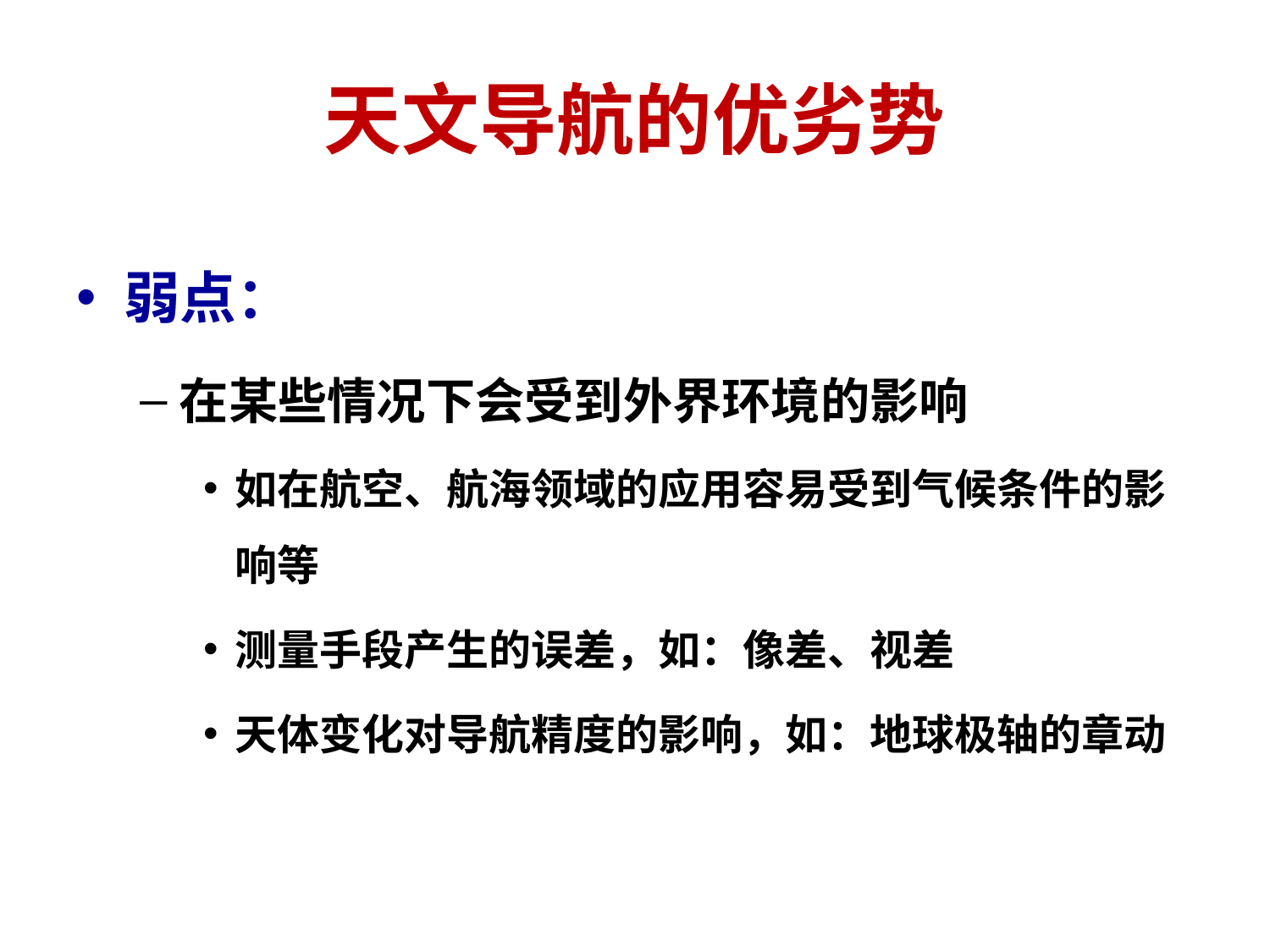

# 天文导航的优劣势
弱点：
在某些情况下会受到外界环境的影响
如在航空、航海领域的应用容易受到气候条件的影响等
测量手段产生的误差，如：像差、视差
天体变化对导航精度的影响，如：地球极轴的章动